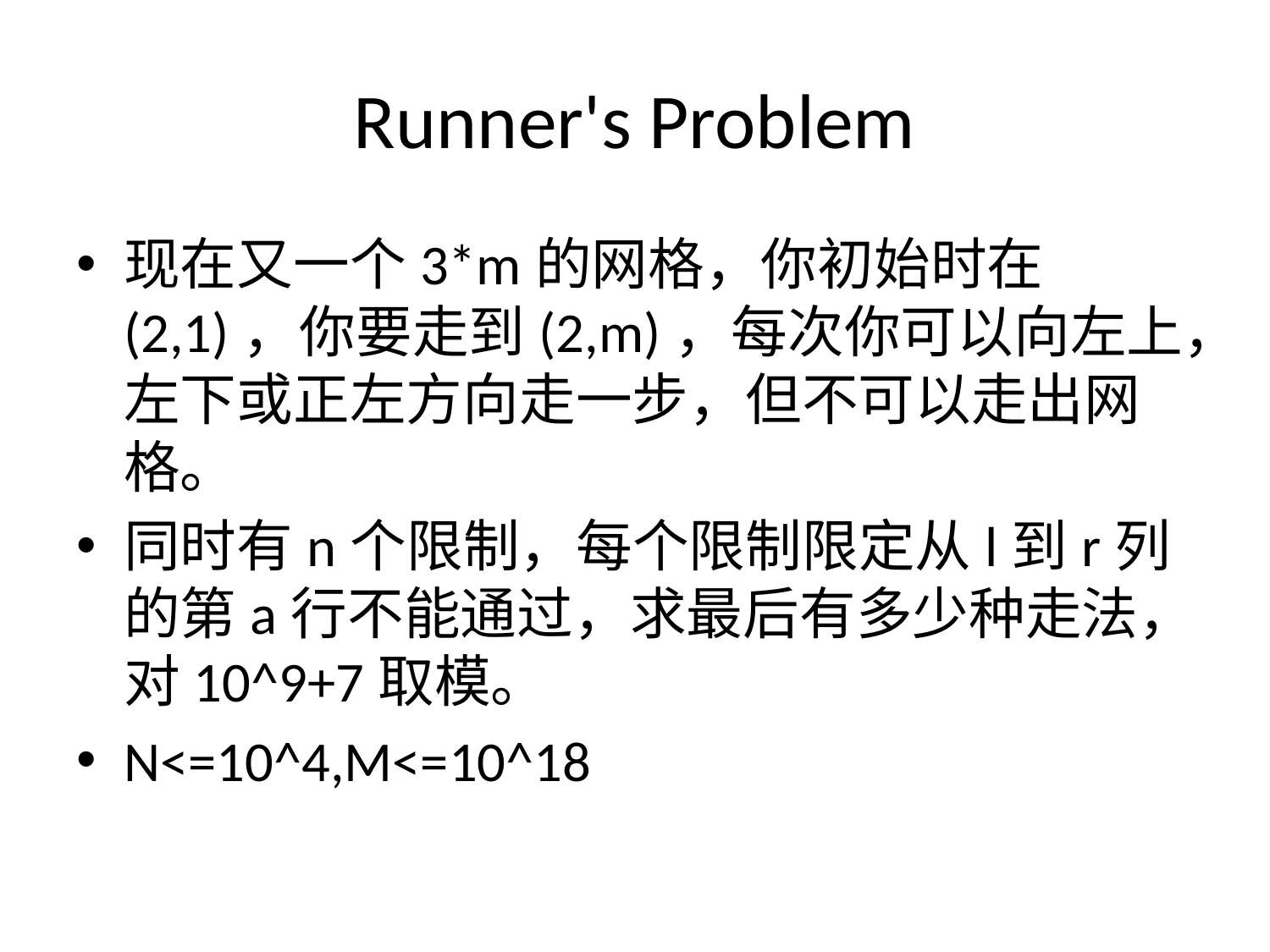

# Runner's Problem
现在又一个3*m的网格，你初始时在(2,1)，你要走到(2,m)，每次你可以向左上，左下或正左方向走一步，但不可以走出网格。
同时有n个限制，每个限制限定从l到r列的第a行不能通过，求最后有多少种走法，对10^9+7取模。
N<=10^4,M<=10^18